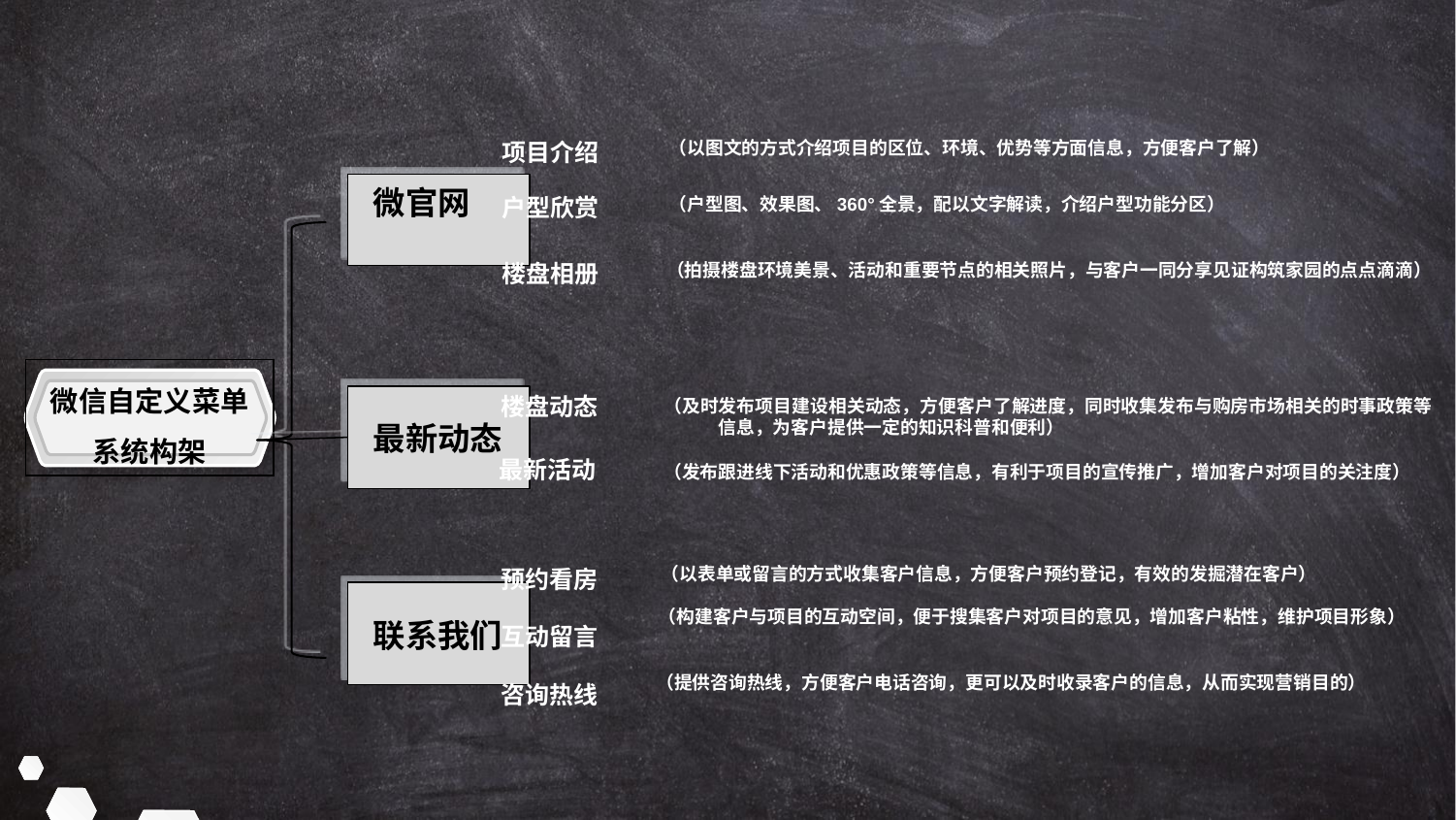

项目介绍
（以图文的方式介绍项目的区位、环境、优势等方面信息，方便客户了解）
户型欣赏

微官网
（户型图、效果图、360°全景，配以文字解读，介绍户型功能分区）

楼盘相册
（拍摄楼盘环境美景、活动和重要节点的相关照片，与客户一同分享见证构筑家园的点点滴滴）
微信自定义菜单
系统构架
楼盘动态

（及时发布项目建设相关动态，方便客户了解进度，同时收集发布与购房市场相关的时事政策等信息，为客户提供一定的知识科普和便利）
最新动态
最新活动
（发布跟进线下活动和优惠政策等信息，有利于项目的宣传推广，增加客户对项目的关注度）
预约看房
互动留言
咨询热线
（以表单或留言的方式收集客户信息，方便客户预约登记，有效的发掘潜在客户）

（构建客户与项目的互动空间，便于搜集客户对项目的意见，增加客户粘性，维护项目形象）
联系我们
（提供咨询热线，方便客户电话咨询，更可以及时收录客户的信息，从而实现营销目的）